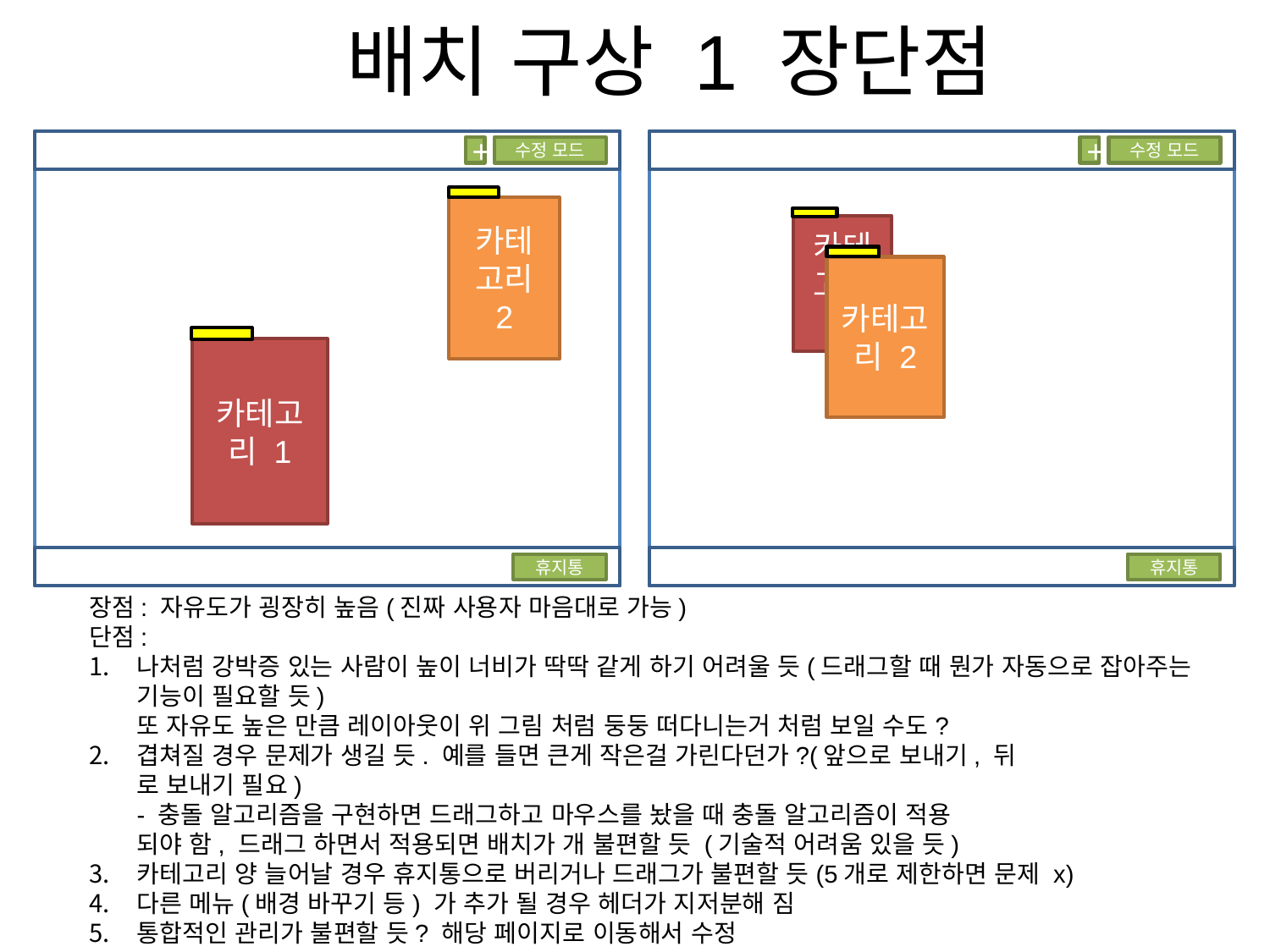

배치 구상 1 장단점

+
수정 모드
+
수정 모드

카테고리 2

카테고리 1

카테고리 2

카테고리 1

휴지통
휴지통
장점: 자유도가 굉장히 높음(진짜 사용자 마음대로 가능)
단점:
나처럼 강박증 있는 사람이 높이 너비가 딱딱 같게 하기 어려울 듯(드래그할 때 뭔가 자동으로 잡아주는
기능이 필요할 듯)
또 자유도 높은 만큼 레이아웃이 위 그림 처럼 둥둥 떠다니는거 처럼 보일 수도?
겹쳐질 경우 문제가 생길 듯. 예를 들면 큰게 작은걸 가린다던가?(앞으로 보내기, 뒤
로 보내기 필요)
- 충돌 알고리즘을 구현하면 드래그하고 마우스를 놨을 때 충돌 알고리즘이 적용
되야 함, 드래그 하면서 적용되면 배치가 개 불편할 듯 (기술적 어려움 있을 듯)
카테고리 양 늘어날 경우 휴지통으로 버리거나 드래그가 불편할 듯(5개로 제한하면 문제 x)
다른 메뉴(배경 바꾸기 등) 가 추가 될 경우 헤더가 지저분해 짐
통합적인 관리가 불편할 듯? 해당 페이지로 이동해서 수정